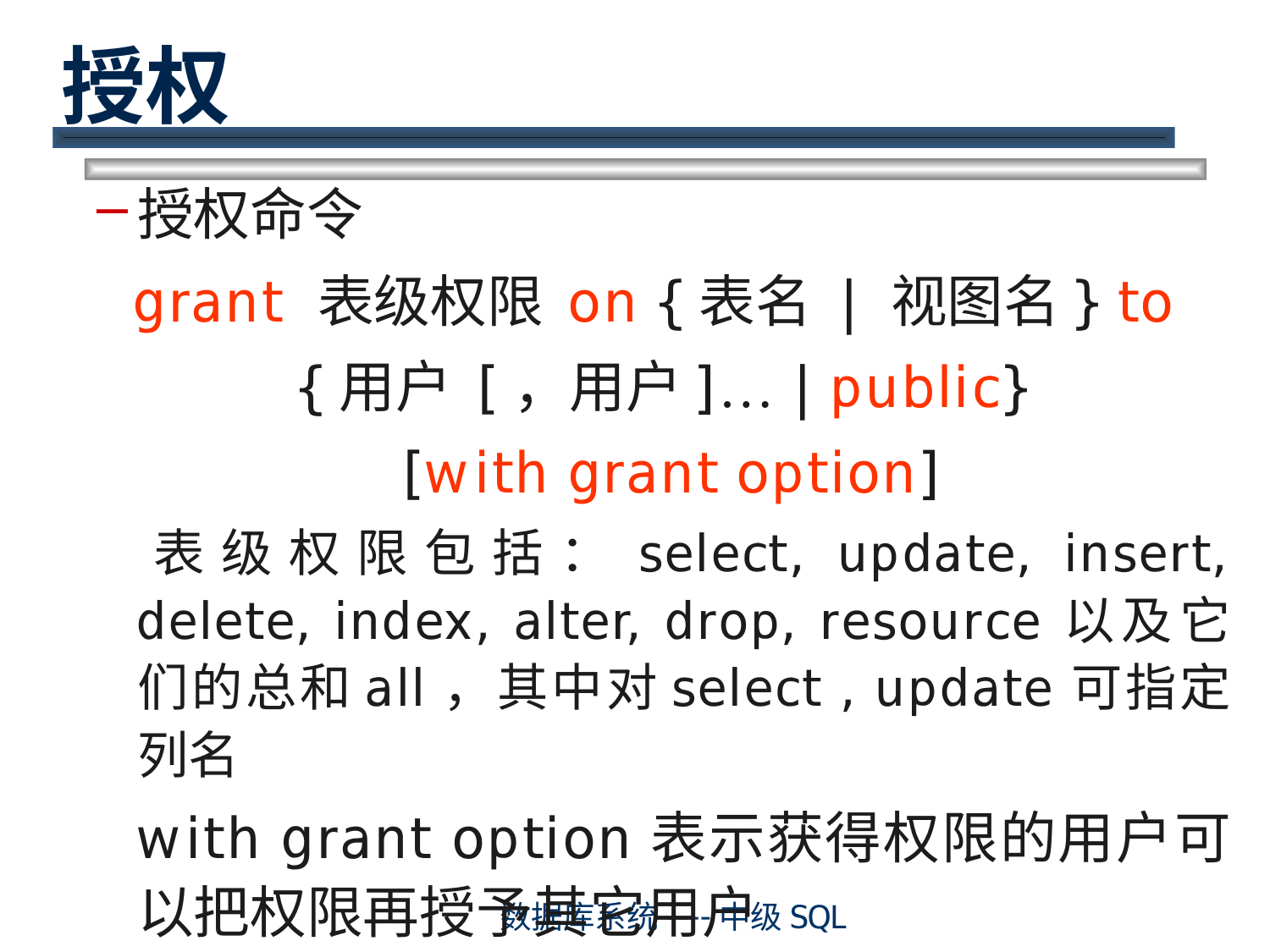

# 授权
授权命令
grant 表级权限 on {表名 | 视图名} to
{用户 [，用户]… | public}
 [with grant option]
	表级权限包括：select, update, insert, delete, index, alter, drop, resource以及它们的总和all，其中对select , update可指定列名
	with grant option表示获得权限的用户可以把权限再授予其它用户
数据库系统----中级SQL